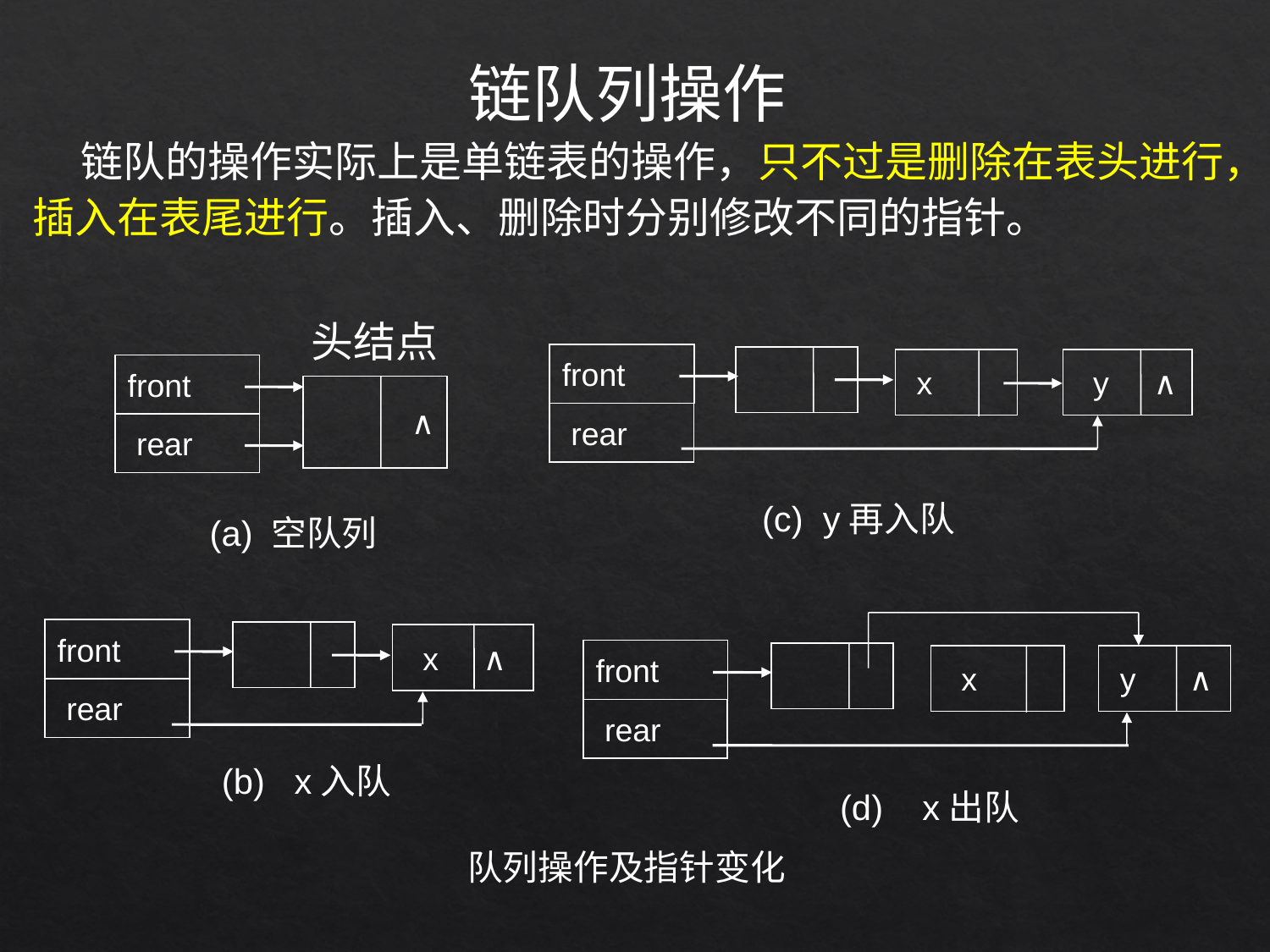

链队列操作
    链队的操作实际上是单链表的操作，只不过是删除在表头进行，插入在表尾进行。插入、删除时分别修改不同的指针。
头结点
front

 x

  y     ∧

 rear

(c)  y再入队
front

 rear

∧

(a) 空队列

front

  x

 y      ∧

 rear

(d)    x出队
front

  x     ∧
 rear

(b)   x入队
队列操作及指针变化